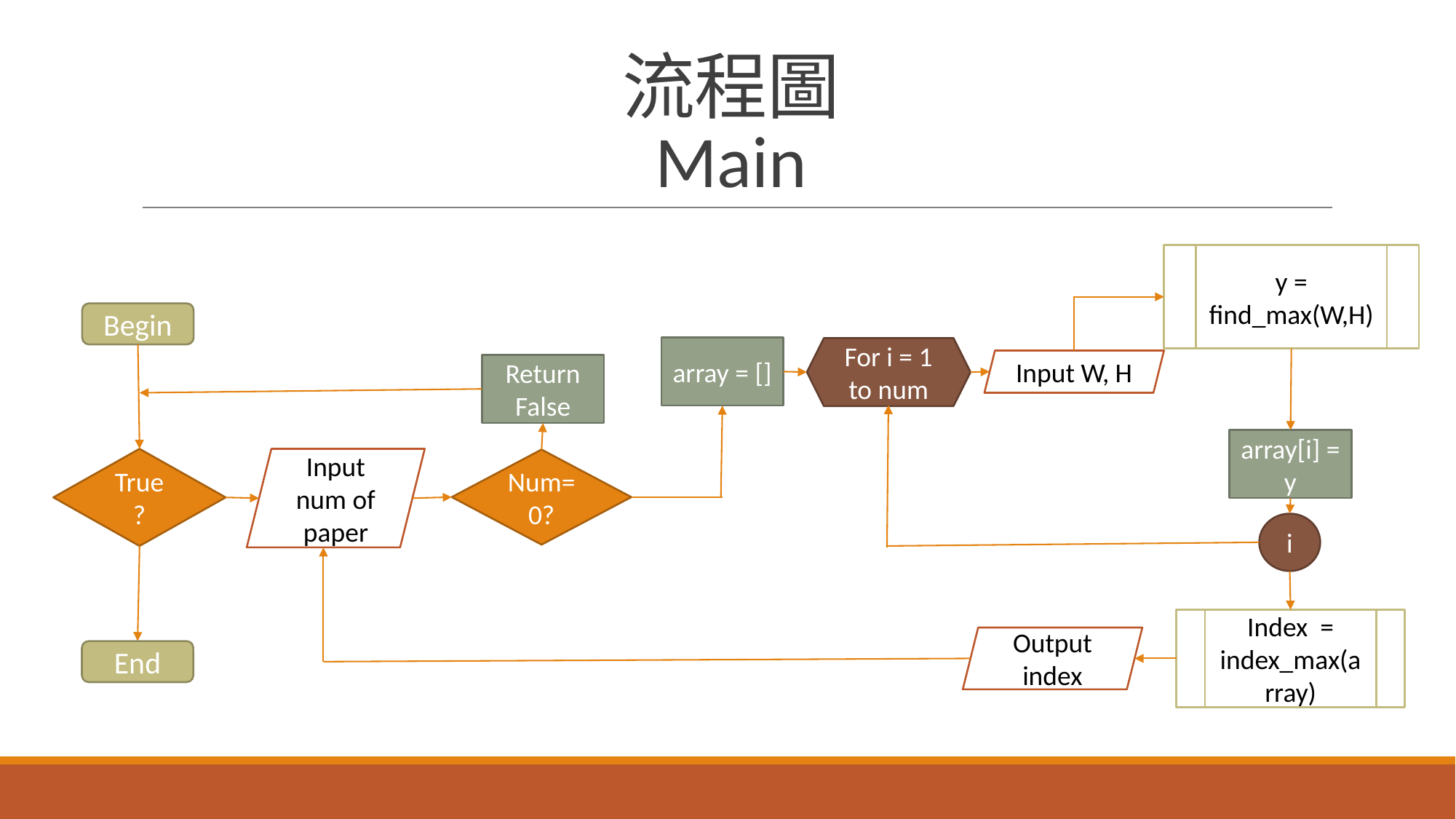

# 流程圖 Main
y = find_max(W,H)
Begin
array = []
For i = 1 to num
Input W, H
Return False
array[i] = y
True ?
Input num of paper
Num=0?
i
Index  = index_max(array)
Output index
End